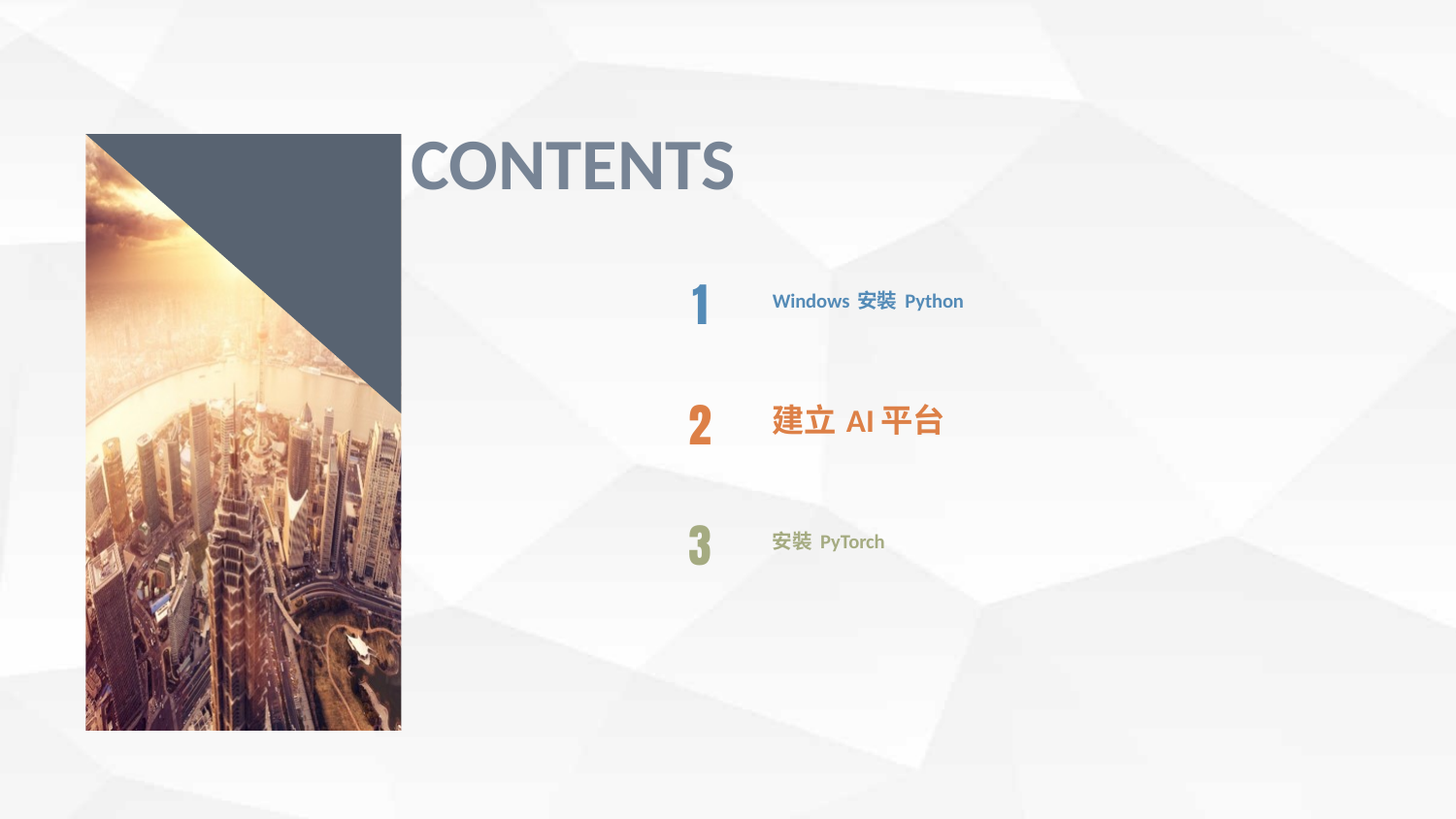

CONTENTS
1
Windows 安裝 Python
2
建立AI平台
3
安裝 PyTorch